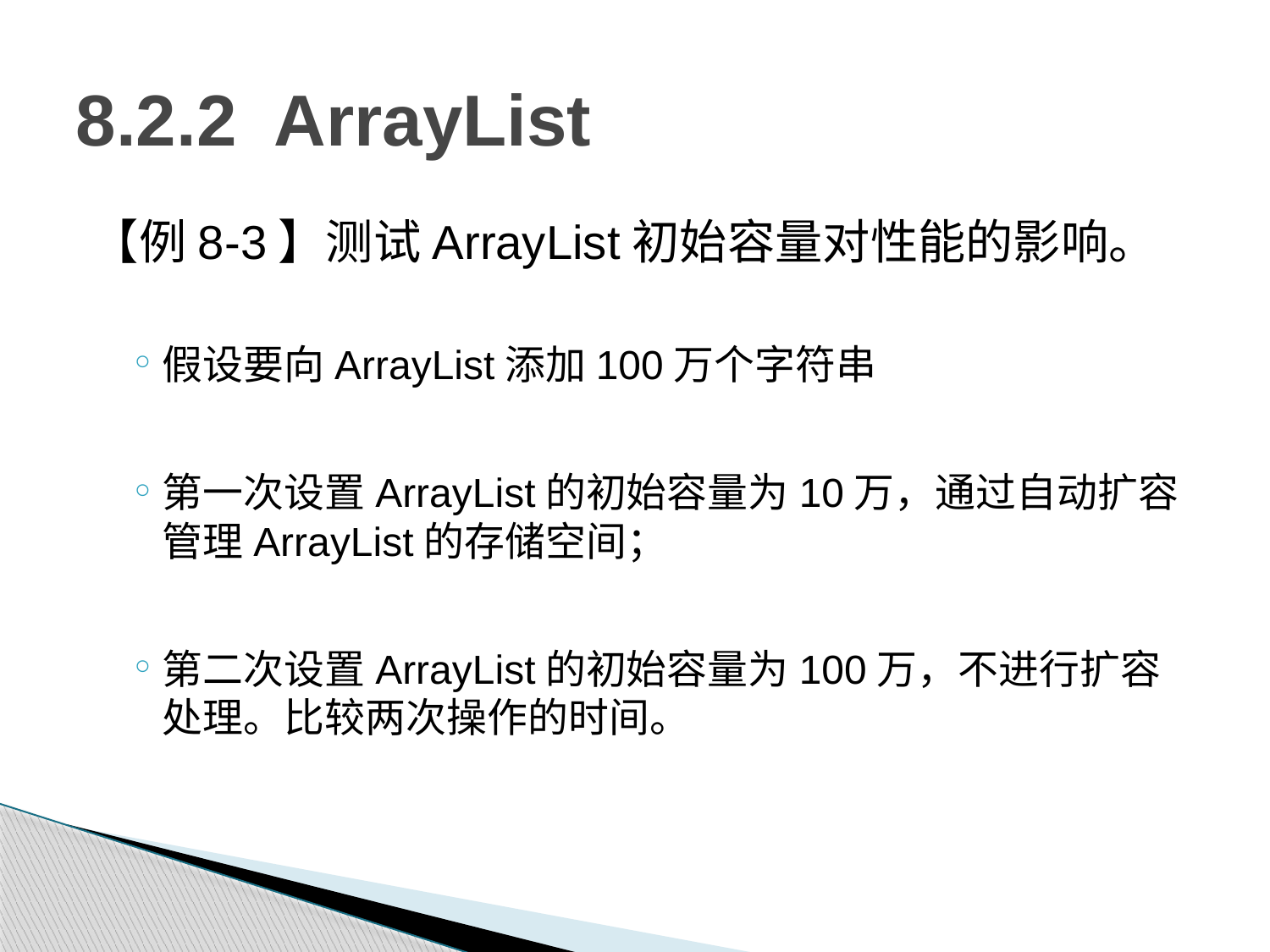

# 8.2.2  ArrayList
【例8-3】测试ArrayList初始容量对性能的影响。

假设要向ArrayList添加100万个字符串

第一次设置ArrayList的初始容量为10万，通过自动扩容管理ArrayList的存储空间；

第二次设置ArrayList的初始容量为100万，不进行扩容处理。比较两次操作的时间。